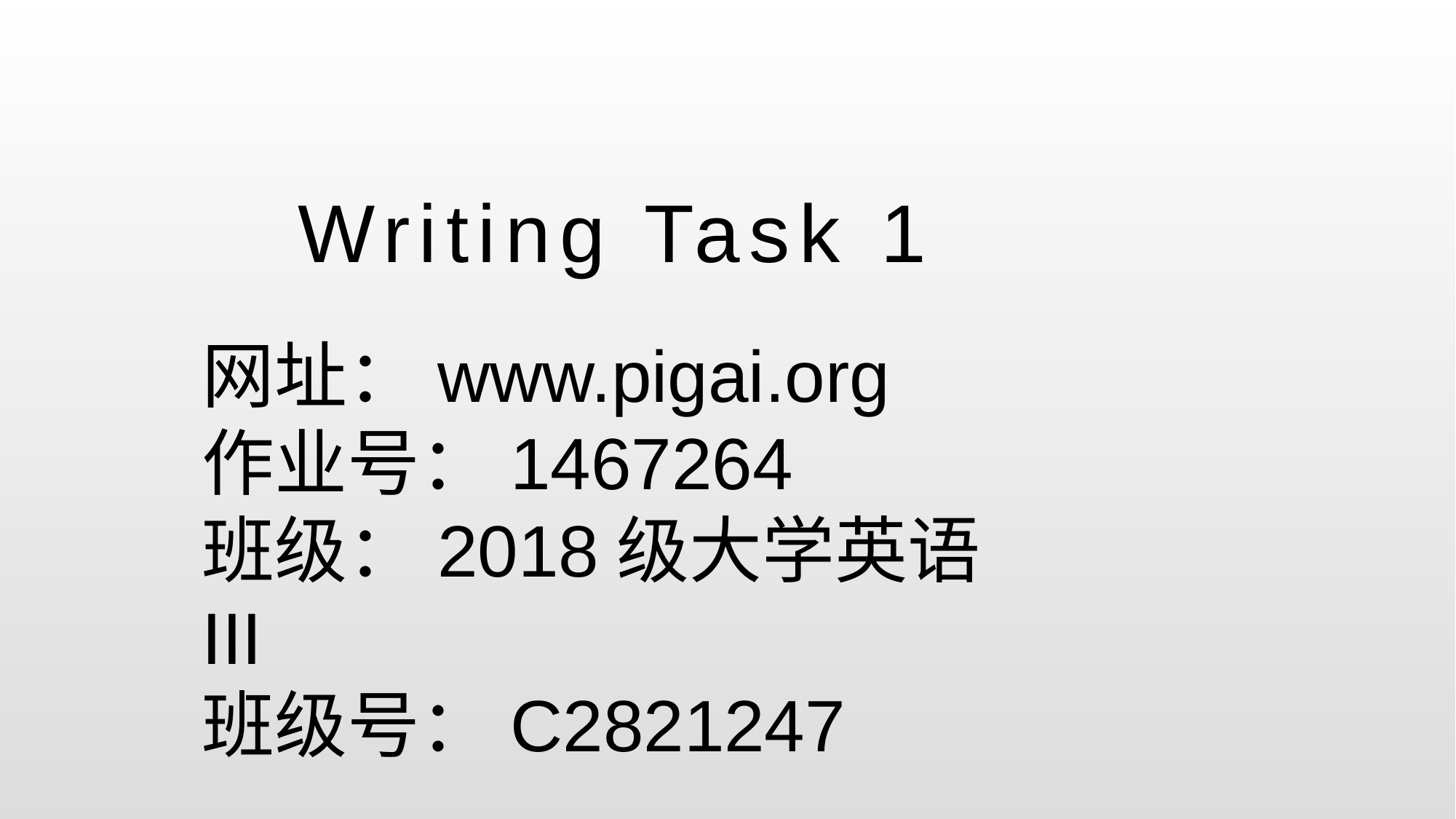

# Writing Task 1
网址：www.pigai.org
作业号：1467264
班级：2018级大学英语III
班级号：C2821247